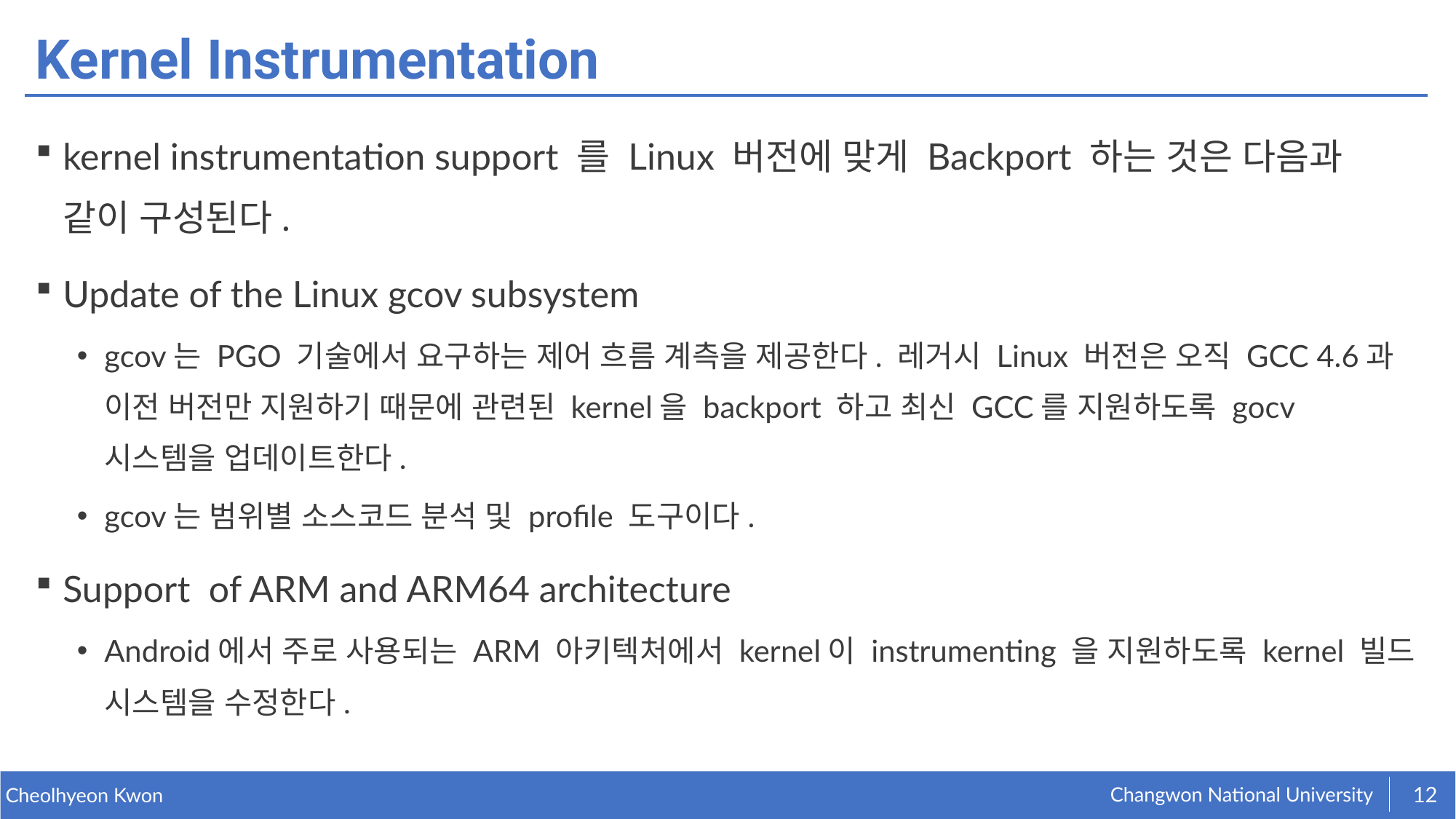

# Kernel Instrumentation
kernel instrumentation support 를 Linux 버전에 맞게 Backport 하는 것은 다음과 같이 구성된다.
Update of the Linux gcov subsystem
gcov는 PGO 기술에서 요구하는 제어 흐름 계측을 제공한다. 레거시 Linux 버전은 오직 GCC 4.6과 이전 버전만 지원하기 때문에 관련된 kernel을 backport 하고 최신 GCC를 지원하도록 gocv 시스템을 업데이트한다.
gcov는 범위별 소스코드 분석 및 profile 도구이다.
Support  of ARM and ARM64 architecture
Android에서 주로 사용되는 ARM 아키텍처에서 kernel이 instrumenting 을 지원하도록 kernel 빌드 시스템을 수정한다.
12